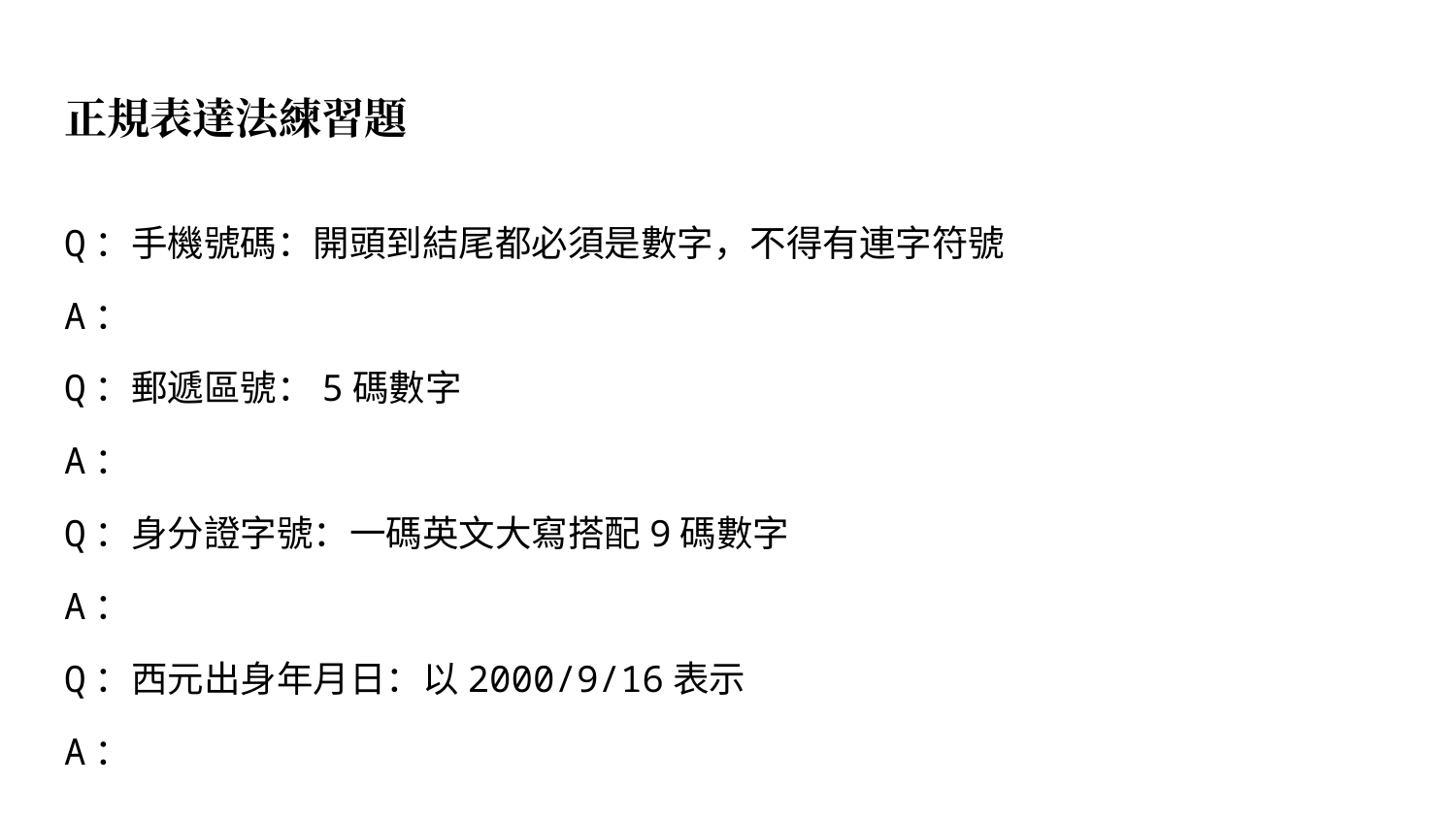

# 正規表達法練習題

Q：手機號碼：開頭到結尾都必須是數字，不得有連字符號
A：^[0-9]{10}$
Q：郵遞區號：5碼數字
A：^[1-9]\d{4}$
Q：身分證字號：一碼英文大寫搭配9碼數字
A：^[A-Z]\d{9}$
Q：西元出身年月日：以2000/9/16表示
A：^\d{4}\/\d{1,2}\/\d{1,2}$